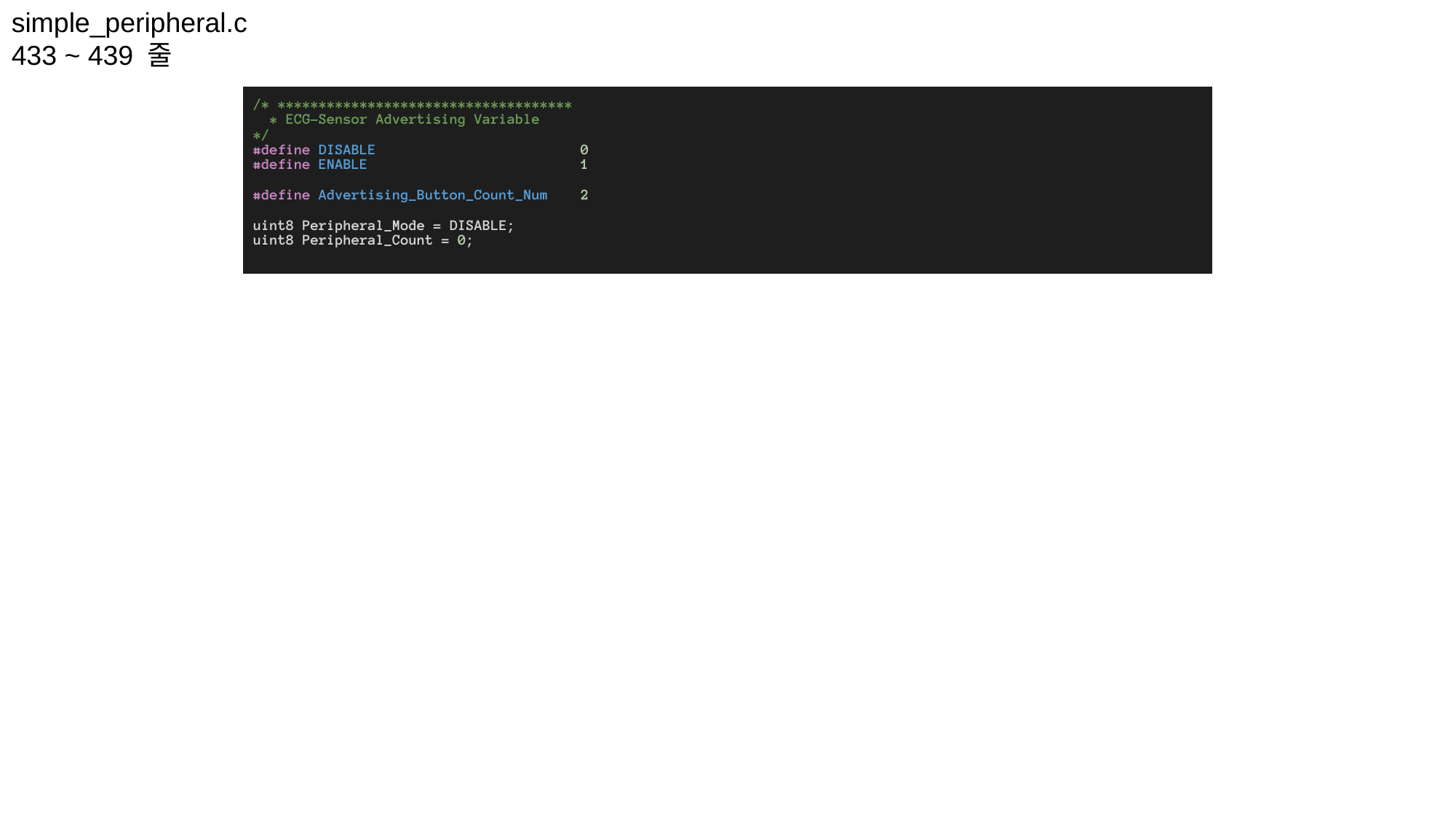

simple_peripheral.c
433 ~ 439 줄
| /\* \*\*\*\*\*\*\*\*\*\*\*\*\*\*\*\*\*\*\*\*\*\*\*\*\*\*\*\*\*\*\*\*\*\*\*\*   \* ECG-Sensor Advertising Variable \*/   #define DISABLE                         0 #define ENABLE                          1 #define Advertising\_Button\_Count\_Num    2 uint8 Peripheral\_Mode = DISABLE; uint8 Peripheral\_Count = 0; |
| --- |